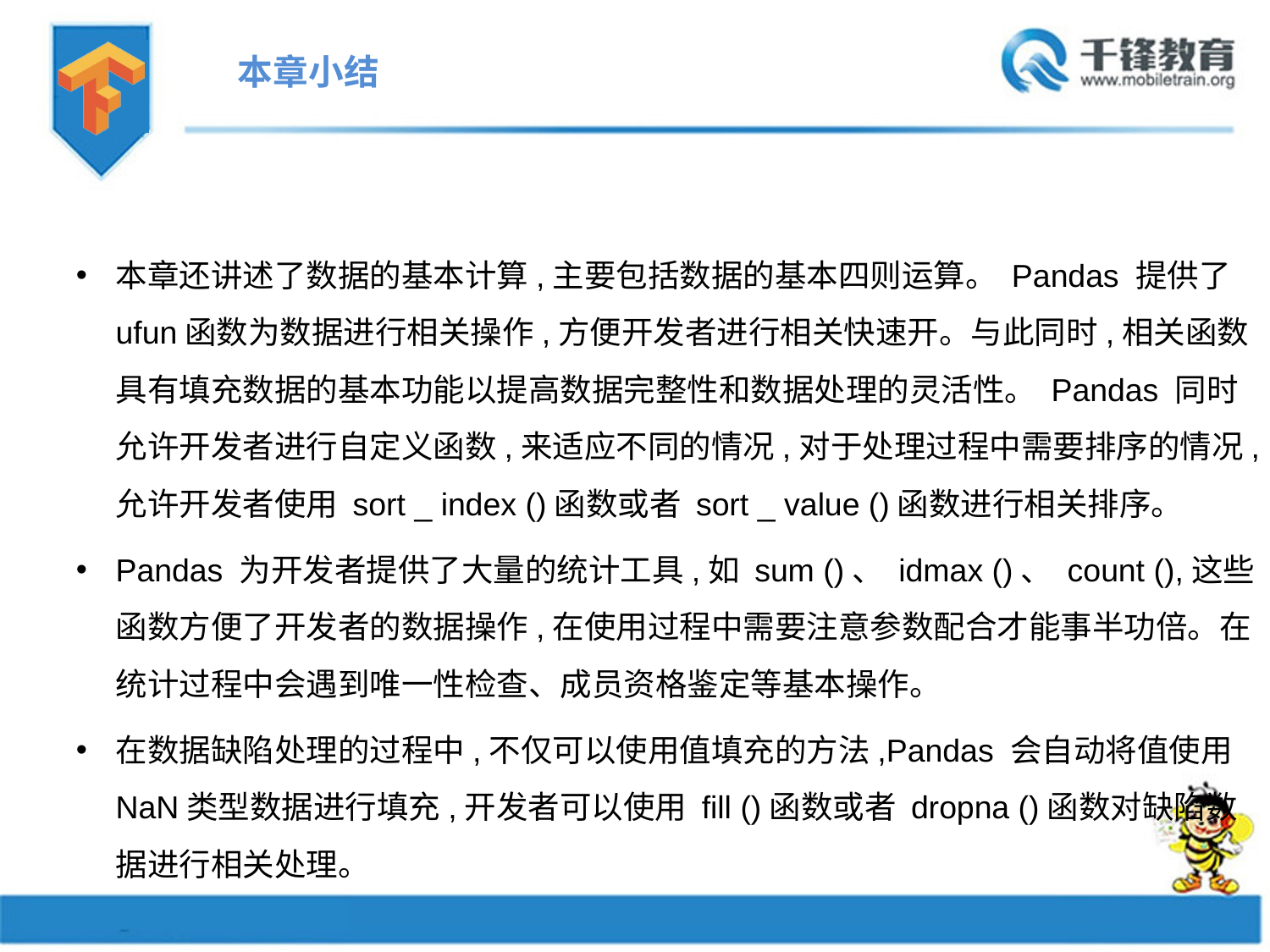

本章小结
本章还讲述了数据的基本计算,主要包括数据的基本四则运算。 Pandas 提供了 ufun函数为数据进行相关操作,方便开发者进行相关快速开。与此同时,相关函数具有填充数据的基本功能以提高数据完整性和数据处理的灵活性。 Pandas 同时允许开发者进行自定义函数,来适应不同的情况,对于处理过程中需要排序的情况,允许开发者使用 sort _ index ()函数或者 sort _ value ()函数进行相关排序。
Pandas 为开发者提供了大量的统计工具,如 sum ()、 idmax ()、 count (),这些函数方便了开发者的数据操作,在使用过程中需要注意参数配合才能事半功倍。在统计过程中会遇到唯一性检查、成员资格鉴定等基本操作。
在数据缺陷处理的过程中,不仅可以使用值填充的方法,Pandas 会自动将值使用 NaN类型数据进行填充,开发者可以使用 fill ()函数或者 dropna ()函数对缺陷数据进行相关处理。